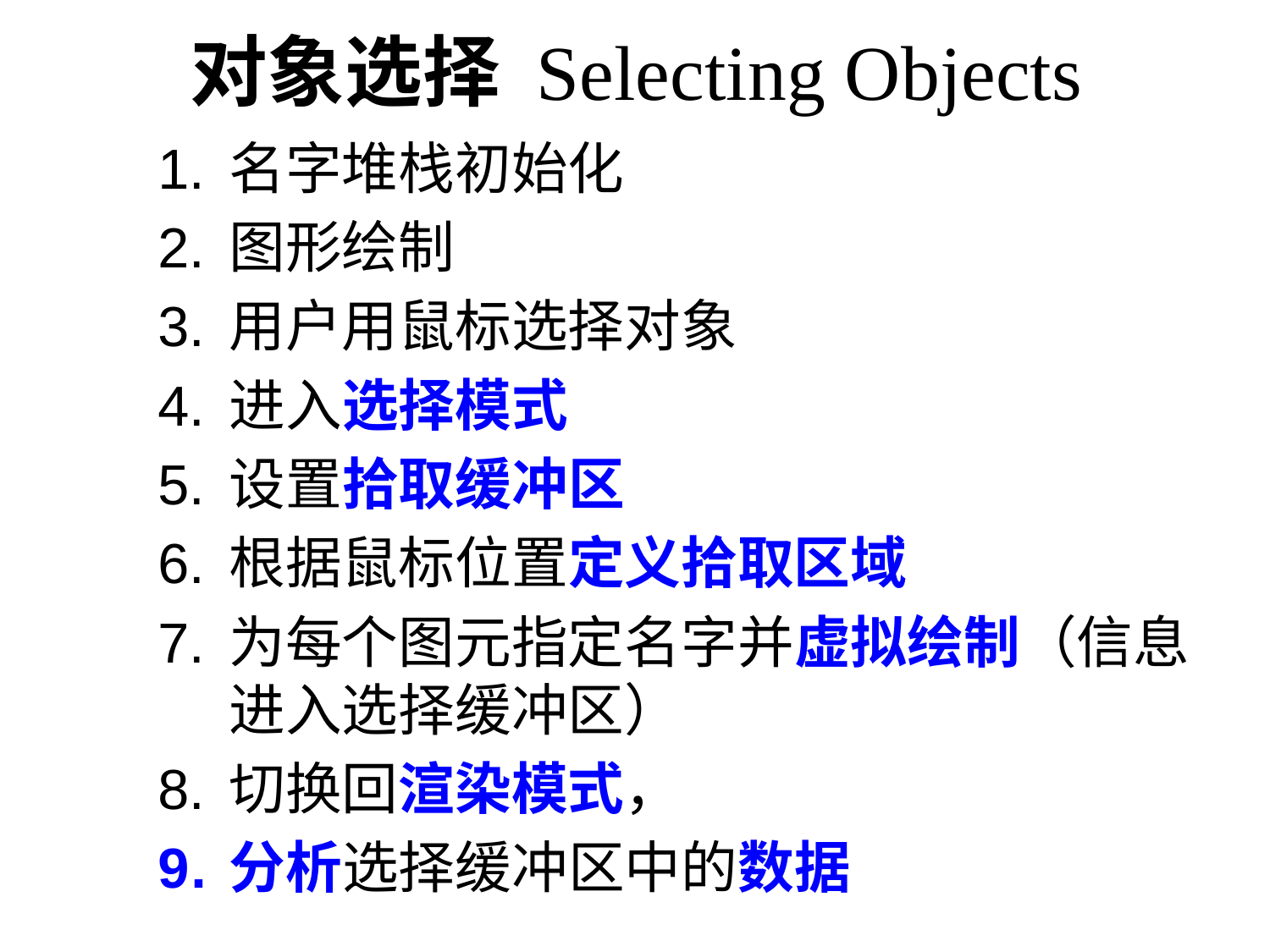

# 对象选择 Selecting Objects
名字堆栈初始化
图形绘制
用户用鼠标选择对象
进入选择模式
设置拾取缓冲区
根据鼠标位置定义拾取区域
为每个图元指定名字并虚拟绘制（信息进入选择缓冲区）
切换回渲染模式，
分析选择缓冲区中的数据